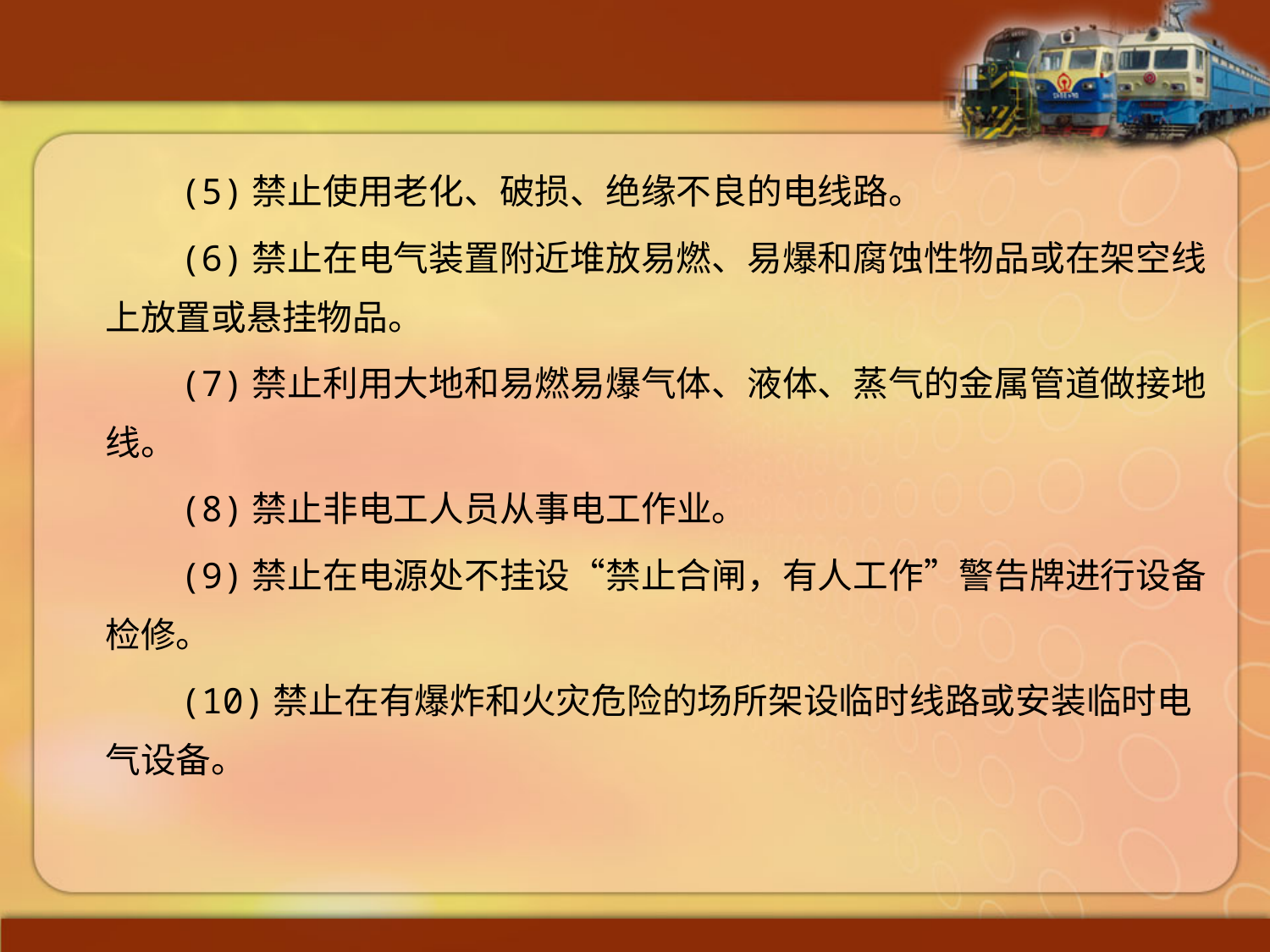

#
(5)禁止使用老化、破损、绝缘不良的电线路。
(6)禁止在电气装置附近堆放易燃、易爆和腐蚀性物品或在架空线上放置或悬挂物品。
(7)禁止利用大地和易燃易爆气体、液体、蒸气的金属管道做接地线。
(8)禁止非电工人员从事电工作业。
(9)禁止在电源处不挂设“禁止合闸，有人工作”警告牌进行设备检修。
(10)禁止在有爆炸和火灾危险的场所架设临时线路或安装临时电气设备。